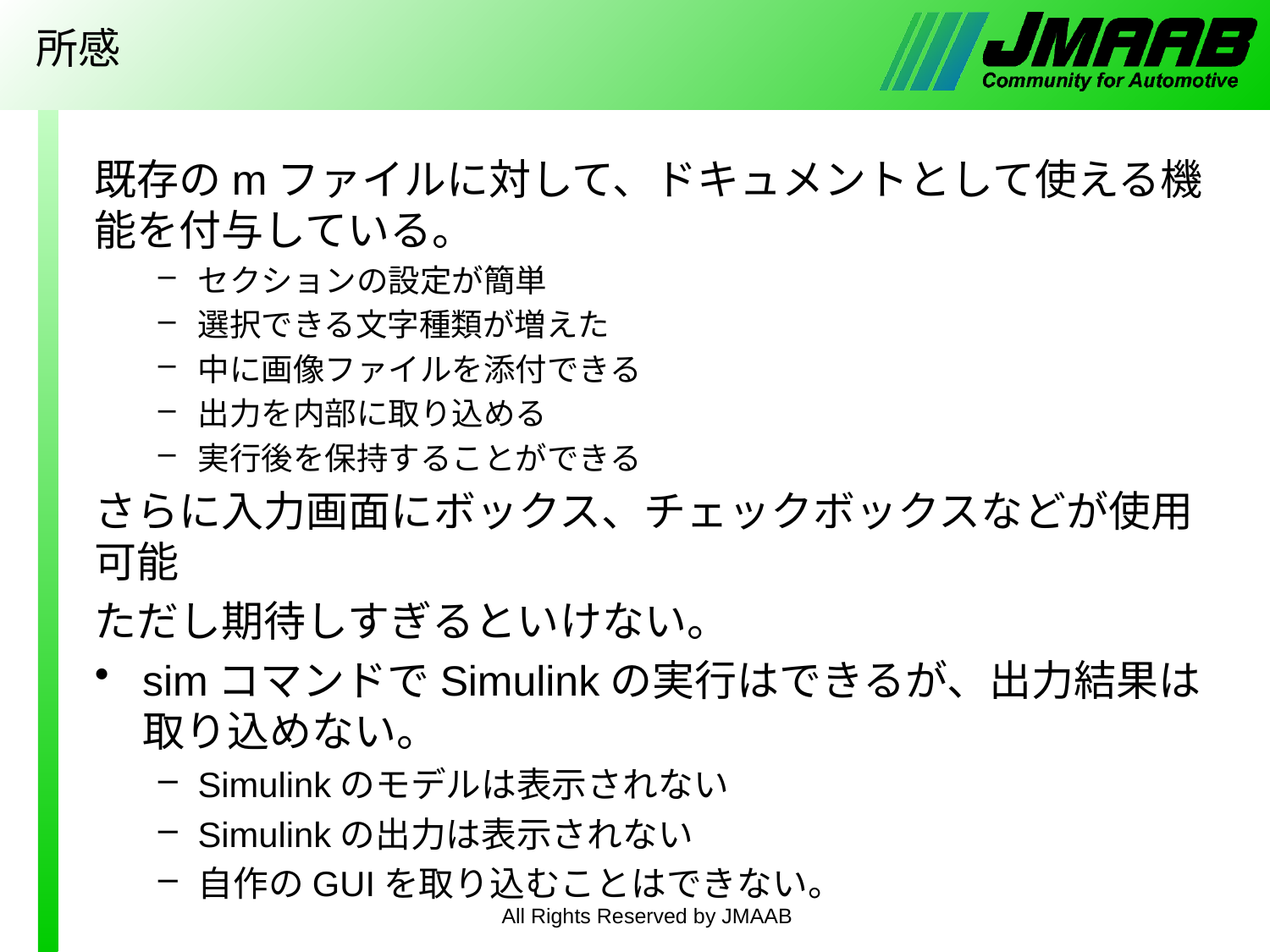

# 所感
既存のmファイルに対して、ドキュメントとして使える機能を付与している。
セクションの設定が簡単
選択できる文字種類が増えた
中に画像ファイルを添付できる
出力を内部に取り込める
実行後を保持することができる
さらに入力画面にボックス、チェックボックスなどが使用可能
ただし期待しすぎるといけない。
simコマンドでSimulinkの実行はできるが、出力結果は取り込めない。
Simulinkのモデルは表示されない
Simulinkの出力は表示されない
自作のGUIを取り込むことはできない。